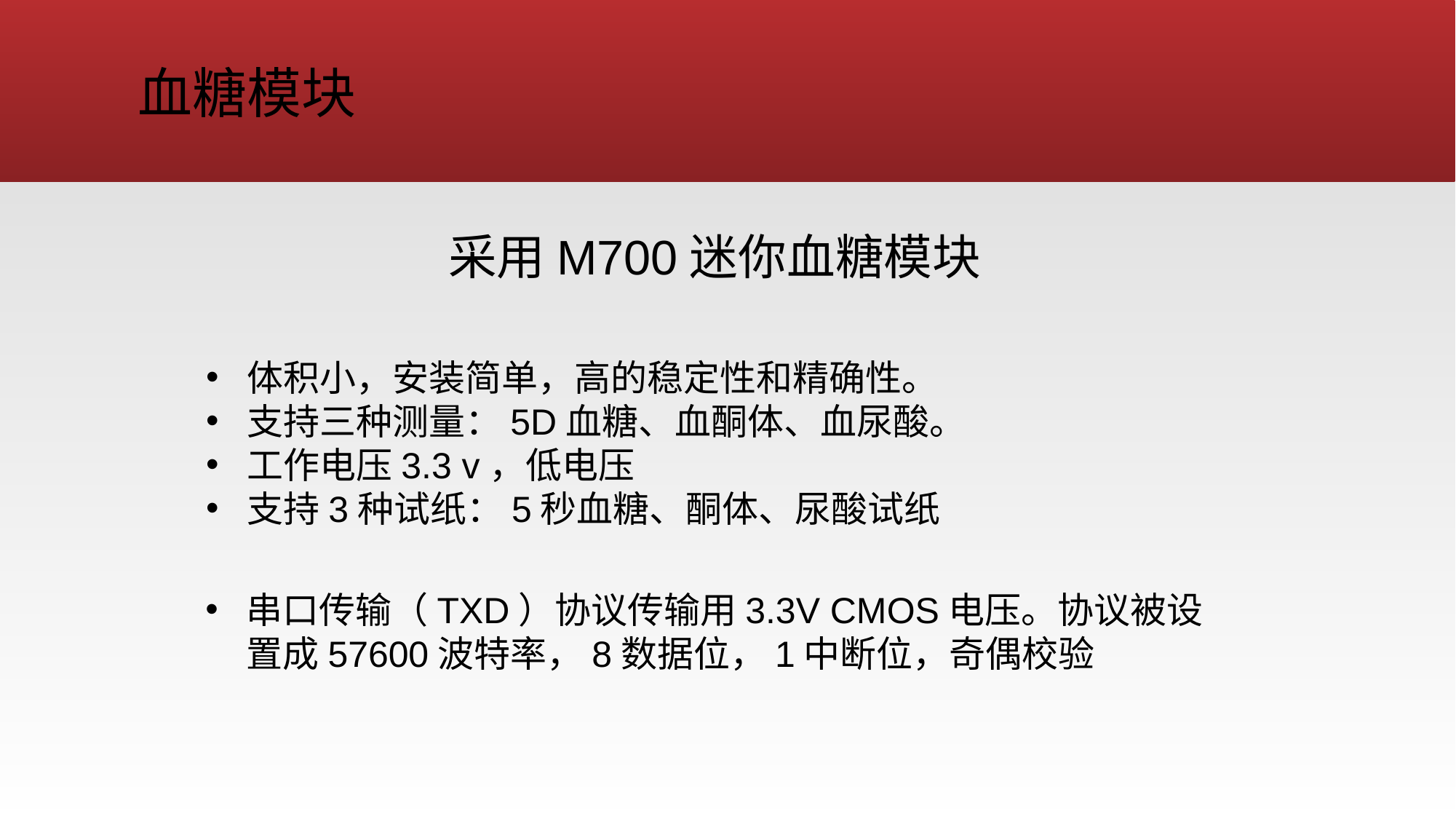

血糖模块
采用M700迷你血糖模块
体积小，安装简单，高的稳定性和精确性。
支持三种测量：5D血糖、血酮体、血尿酸。
工作电压3.3 v，低电压
支持3种试纸：5秒血糖、酮体、尿酸试纸
串口传输（TXD）协议传输用3.3V CMOS电压。协议被设置成57600波特率，8数据位，1中断位，奇偶校验